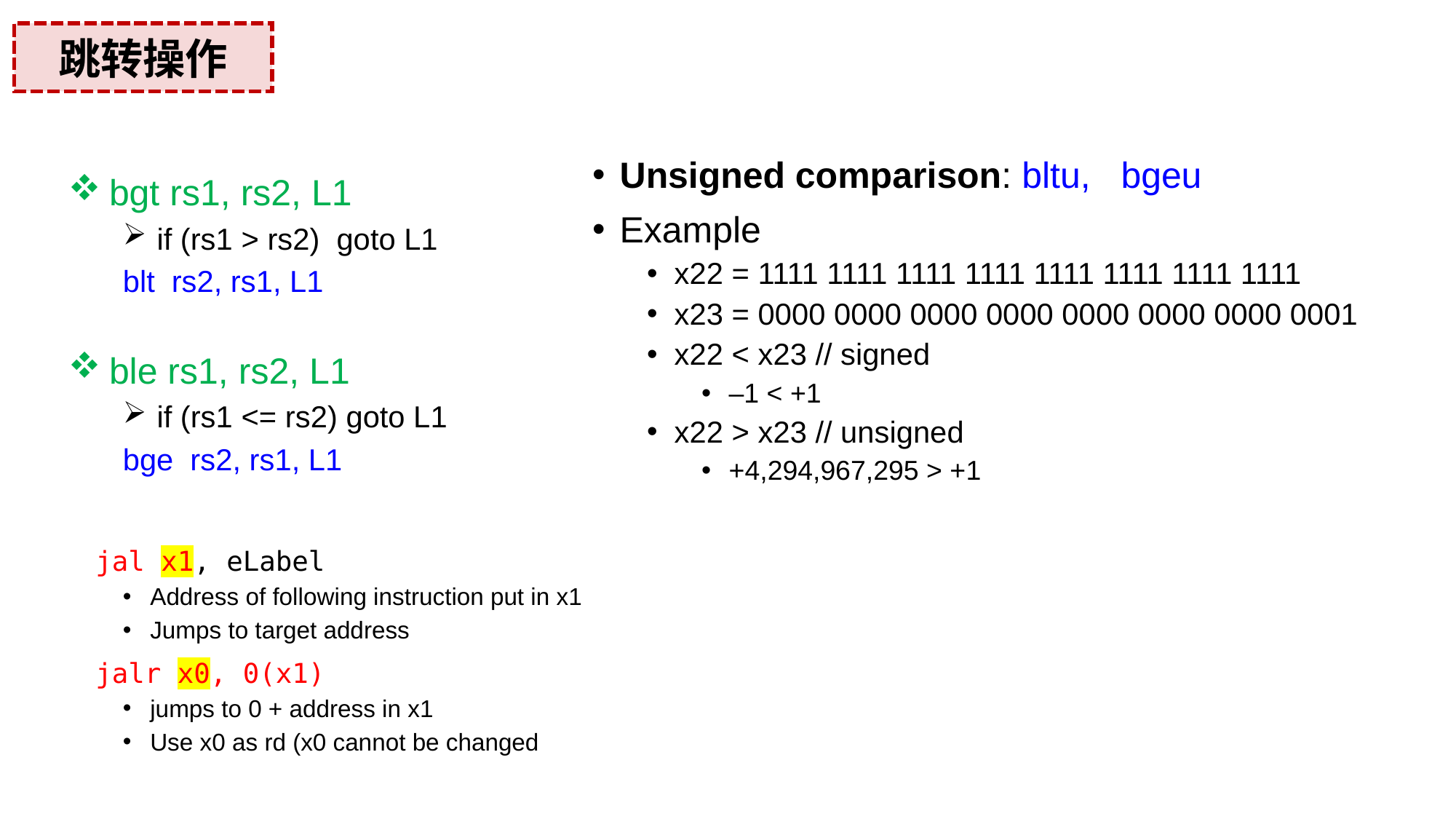

跳转操作
Unsigned comparison: bltu,   bgeu
Example
x22 = 1111 1111 1111 1111 1111 1111 1111 1111
x23 = 0000 0000 0000 0000 0000 0000 0000 0001
x22 < x23 // signed
–1 < +1
x22 > x23 // unsigned
+4,294,967,295 > +1
bgt rs1, rs2, L1
if (rs1 > rs2)  goto L1
blt  rs2, rs1, L1

ble rs1, rs2, L1
if (rs1 <= rs2) goto L1
bge  rs2, rs1, L1

	jal x1, eLabel
Address of following instruction put in x1
Jumps to target address
	jalr x0, 0(x1)
jumps to 0 + address in x1
Use x0 as rd (x0 cannot be changed